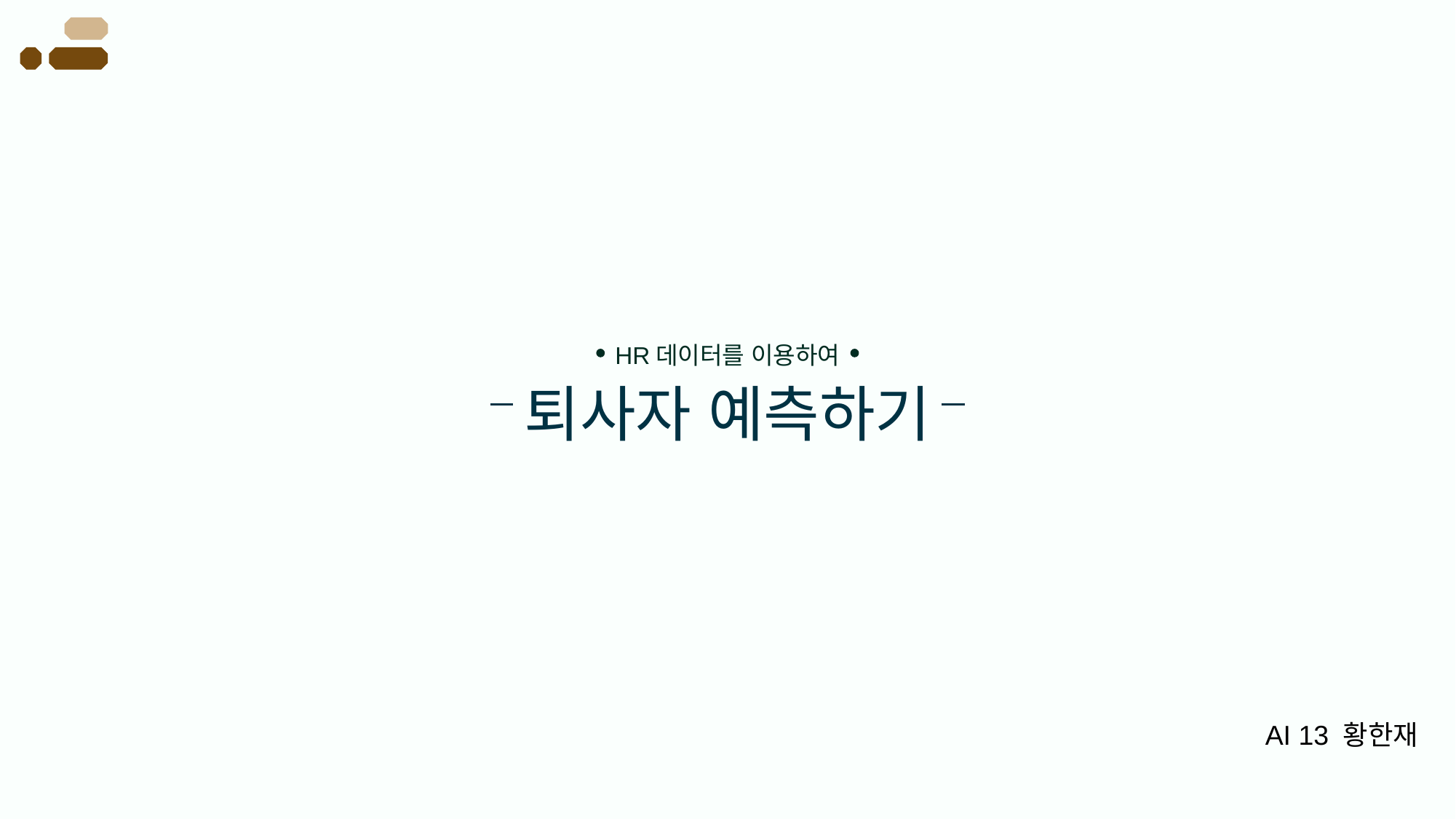

HR데이터를 이용하여
퇴사자 예측하기

AI 13 황한재